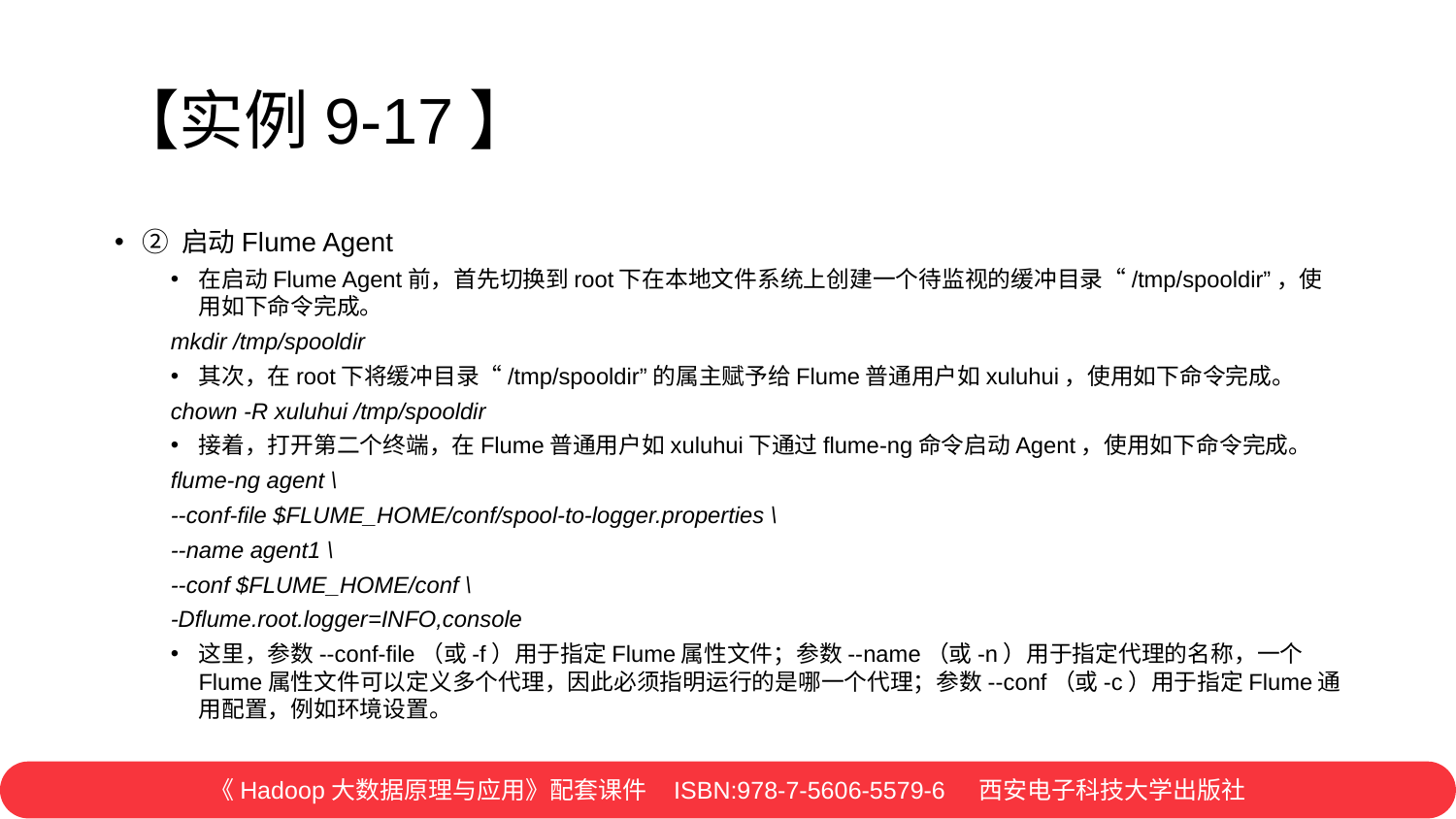

# 【实例9-17】
② 启动Flume Agent
在启动Flume Agent前，首先切换到root下在本地文件系统上创建一个待监视的缓冲目录“/tmp/spooldir”，使用如下命令完成。
mkdir /tmp/spooldir
其次，在root下将缓冲目录“/tmp/spooldir”的属主赋予给Flume普通用户如xuluhui，使用如下命令完成。
chown -R xuluhui /tmp/spooldir
接着，打开第二个终端，在Flume普通用户如xuluhui下通过flume-ng命令启动Agent，使用如下命令完成。
flume-ng agent \
--conf-file $FLUME_HOME/conf/spool-to-logger.properties \
--name agent1 \
--conf $FLUME_HOME/conf \
-Dflume.root.logger=INFO,console
这里，参数--conf-file（或-f）用于指定Flume属性文件；参数--name（或-n）用于指定代理的名称，一个Flume属性文件可以定义多个代理，因此必须指明运行的是哪一个代理；参数--conf（或-c）用于指定Flume通用配置，例如环境设置。